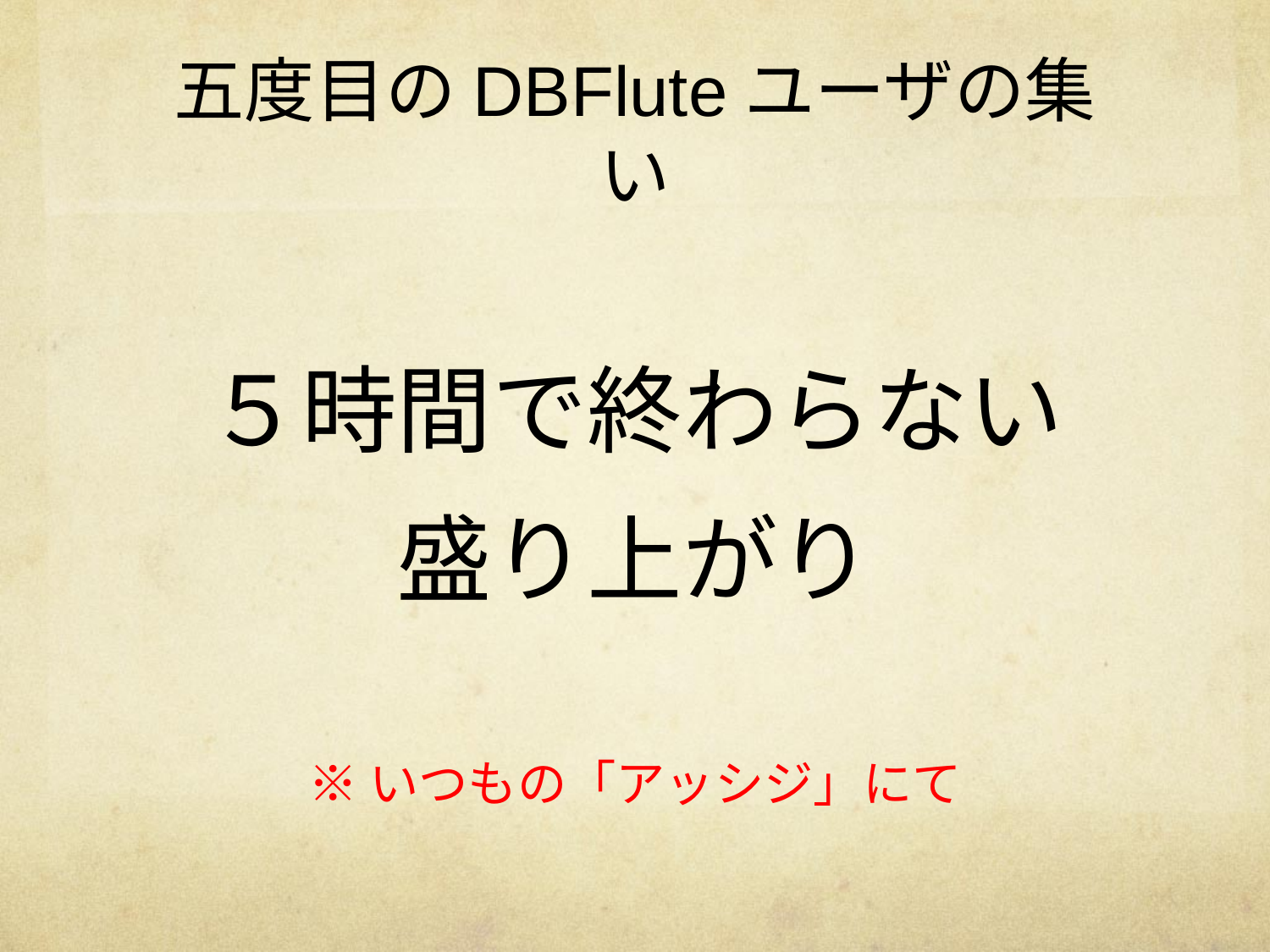

# 五度目のDBFluteユーザの集い

５時間で終わらない
盛り上がり

※いつもの「アッシジ」にて